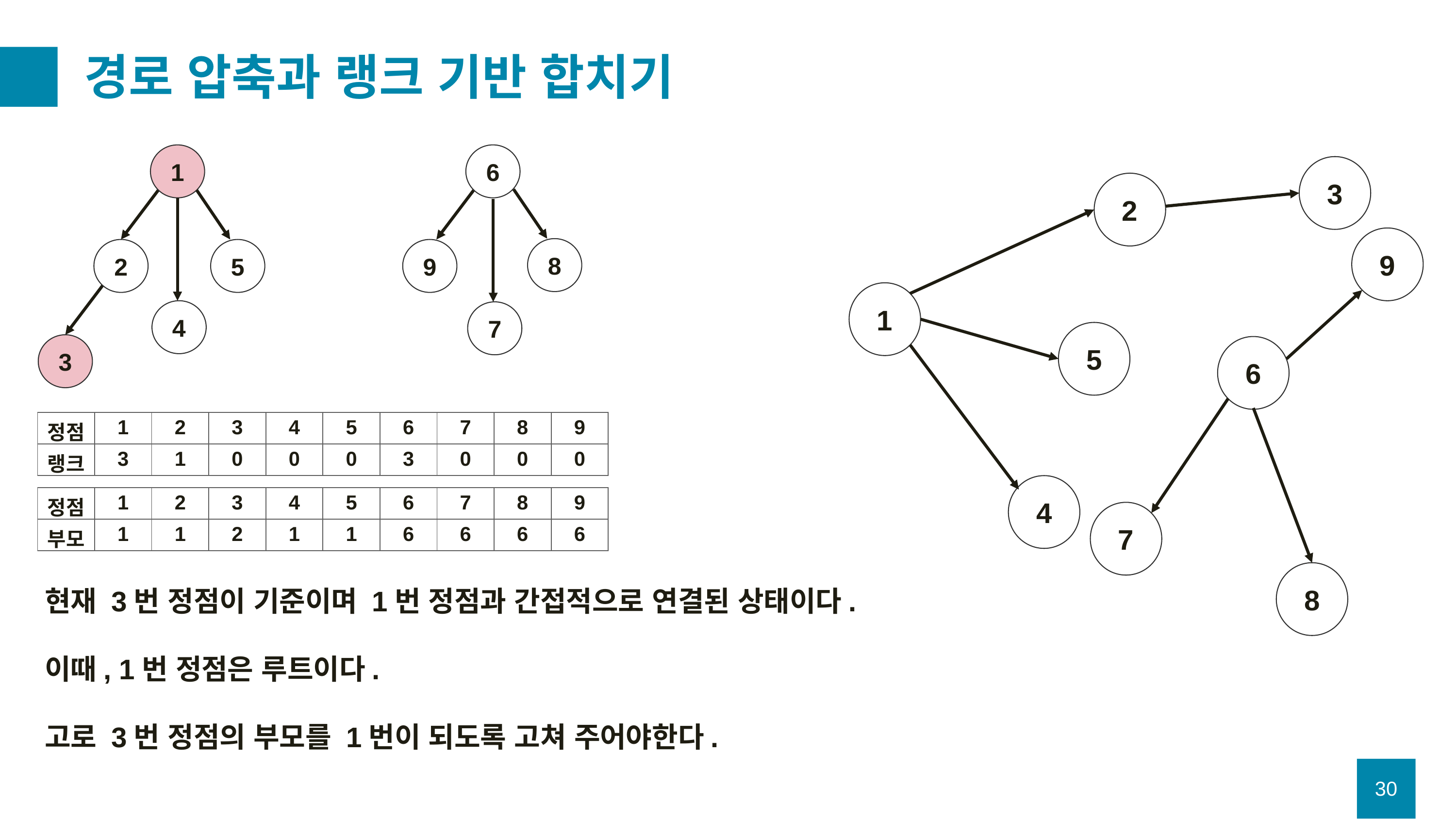

# 경로 압축과 랭크 기반 합치기
1
6
3
2
9
8
9
2
5
1
4
7
5
3
6
| 정점 | 1 | 2 | 3 | 4 | 5 | 6 | 7 | 8 | 9 |
| --- | --- | --- | --- | --- | --- | --- | --- | --- | --- |
| 랭크 | 3 | 1 | 0 | 0 | 0 | 3 | 0 | 0 | 0 |
4
| 정점 | 1 | 2 | 3 | 4 | 5 | 6 | 7 | 8 | 9 |
| --- | --- | --- | --- | --- | --- | --- | --- | --- | --- |
| 부모 | 1 | 1 | 2 | 1 | 1 | 6 | 6 | 6 | 6 |
7
8
현재 3번 정점이 기준이며 1번 정점과 간접적으로 연결된 상태이다.

이때, 1번 정점은 루트이다.

고로 3번 정점의 부모를 1번이 되도록 고쳐 주어야한다.
30